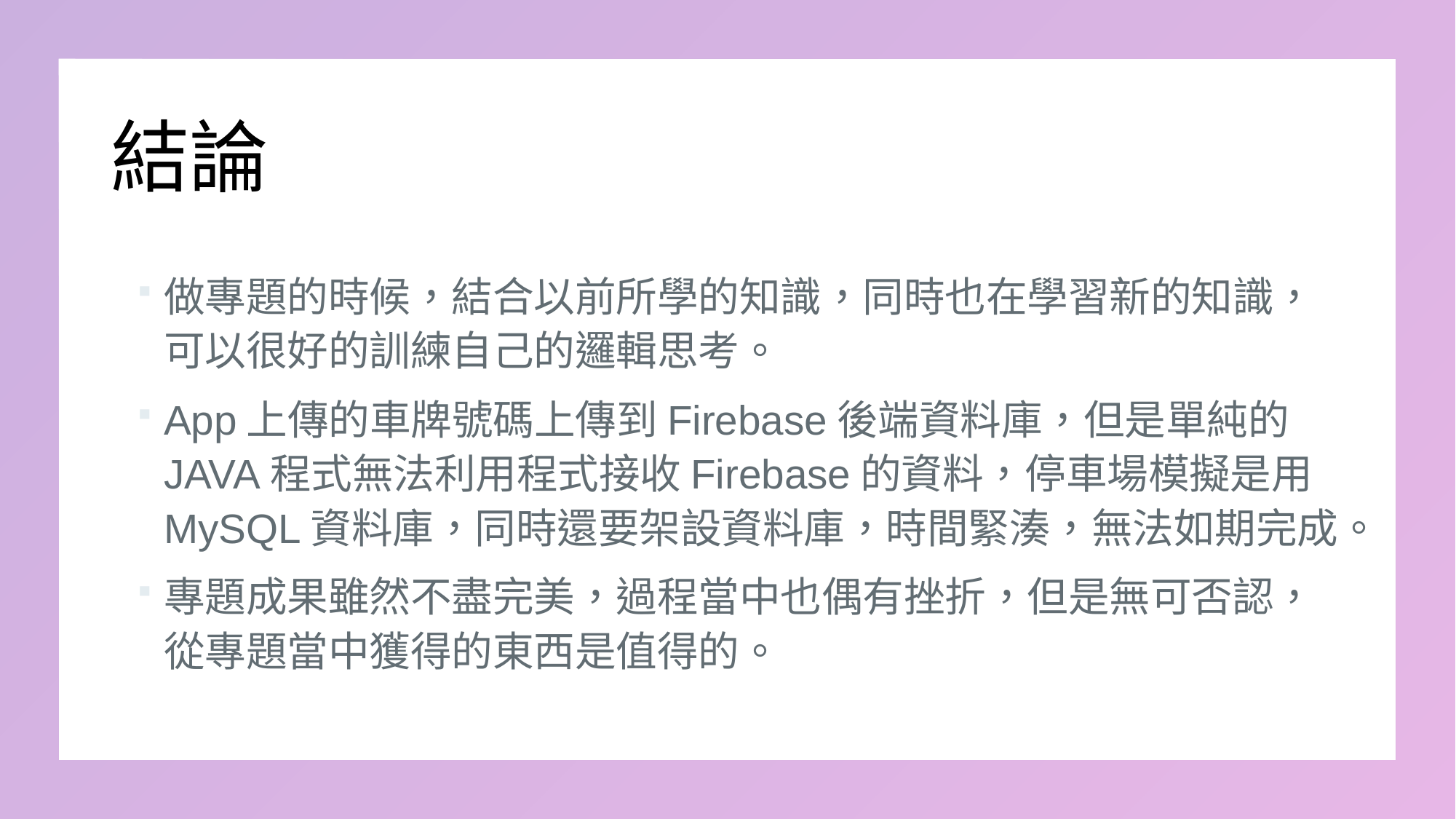

# 結論
做專題的時候，結合以前所學的知識，同時也在學習新的知識，可以很好的訓練自己的邏輯思考。
App上傳的車牌號碼上傳到Firebase後端資料庫，但是單純的JAVA程式無法利用程式接收Firebase的資料，停車場模擬是用MySQL資料庫，同時還要架設資料庫，時間緊湊，無法如期完成。
專題成果雖然不盡完美，過程當中也偶有挫折，但是無可否認，從專題當中獲得的東西是值得的。